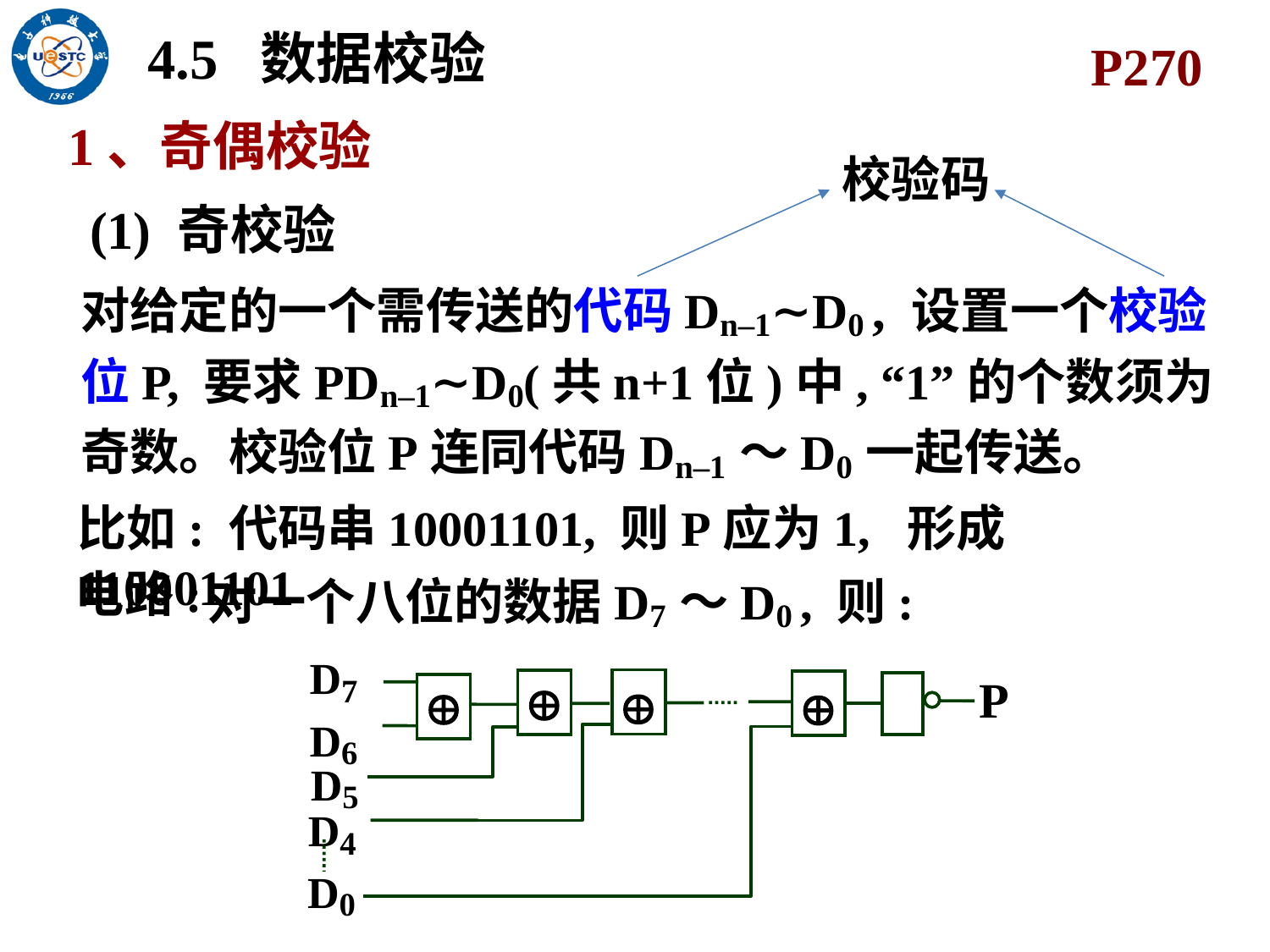

4.5  数据校验
P270
1、奇偶校验
校验码
(1) 奇校验
对给定的一个需传送的代码Dn–1∼D0 , 设置一个校验位P, 要求PDn–1∼D0(共n+1位)中, “1”的个数须为奇数。校验位P连同代码Dn–1～D0一起传送。
比如: 代码串10001101, 则P应为1,  形成110001101
电路:
对一个八位的数据D7～D0 , 则:
D7
D6
P
⊕

⊕

⊕

⊕

D5
D4

D0